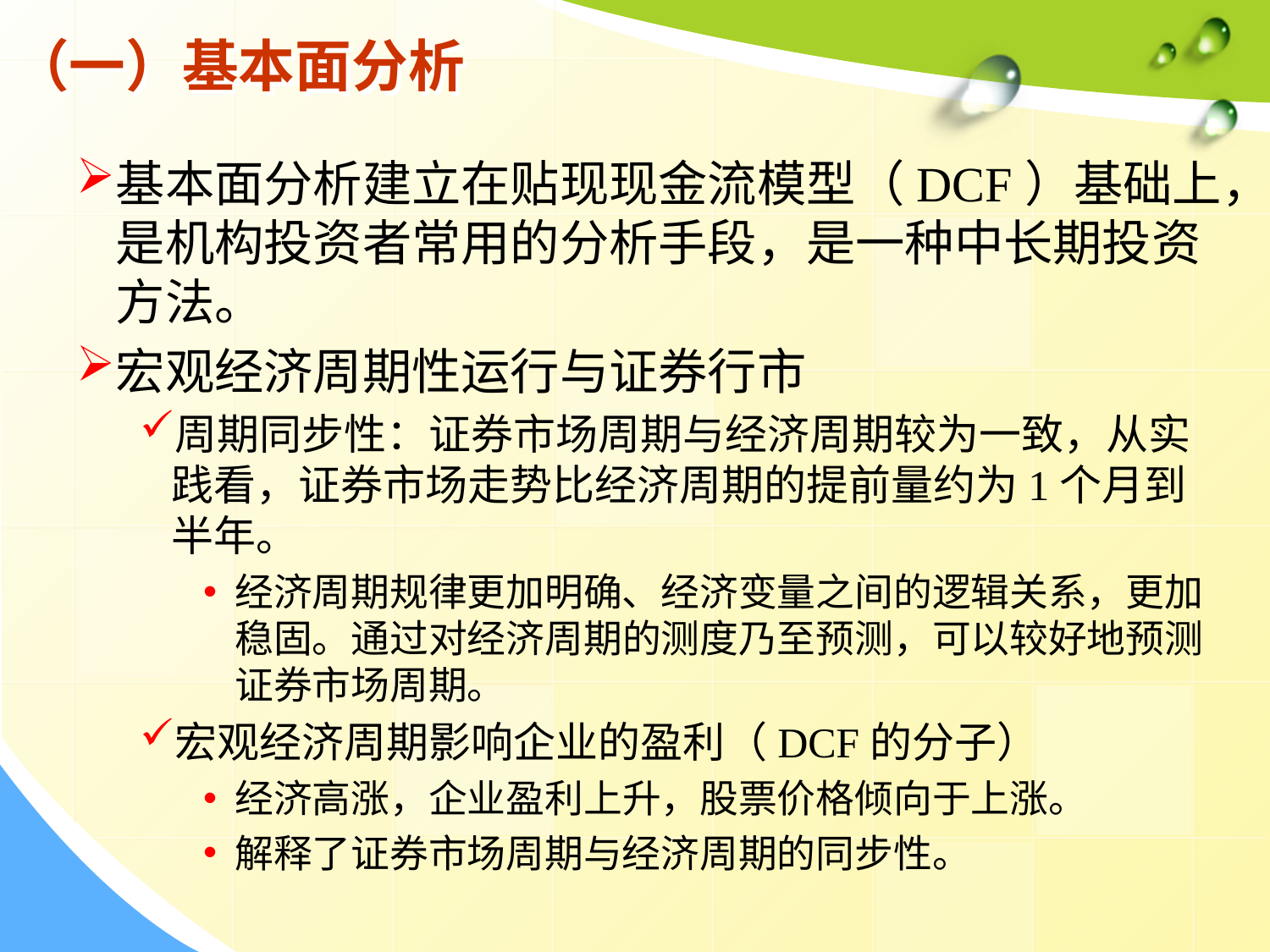

# （一）基本面分析
基本面分析建立在贴现现金流模型（DCF）基础上，是机构投资者常用的分析手段，是一种中长期投资方法。
宏观经济周期性运行与证券行市
周期同步性：证券市场周期与经济周期较为一致，从实践看，证券市场走势比经济周期的提前量约为1个月到半年。
经济周期规律更加明确、经济变量之间的逻辑关系，更加稳固。通过对经济周期的测度乃至预测，可以较好地预测证券市场周期。
宏观经济周期影响企业的盈利（DCF的分子）
经济高涨，企业盈利上升，股票价格倾向于上涨。
解释了证券市场周期与经济周期的同步性。